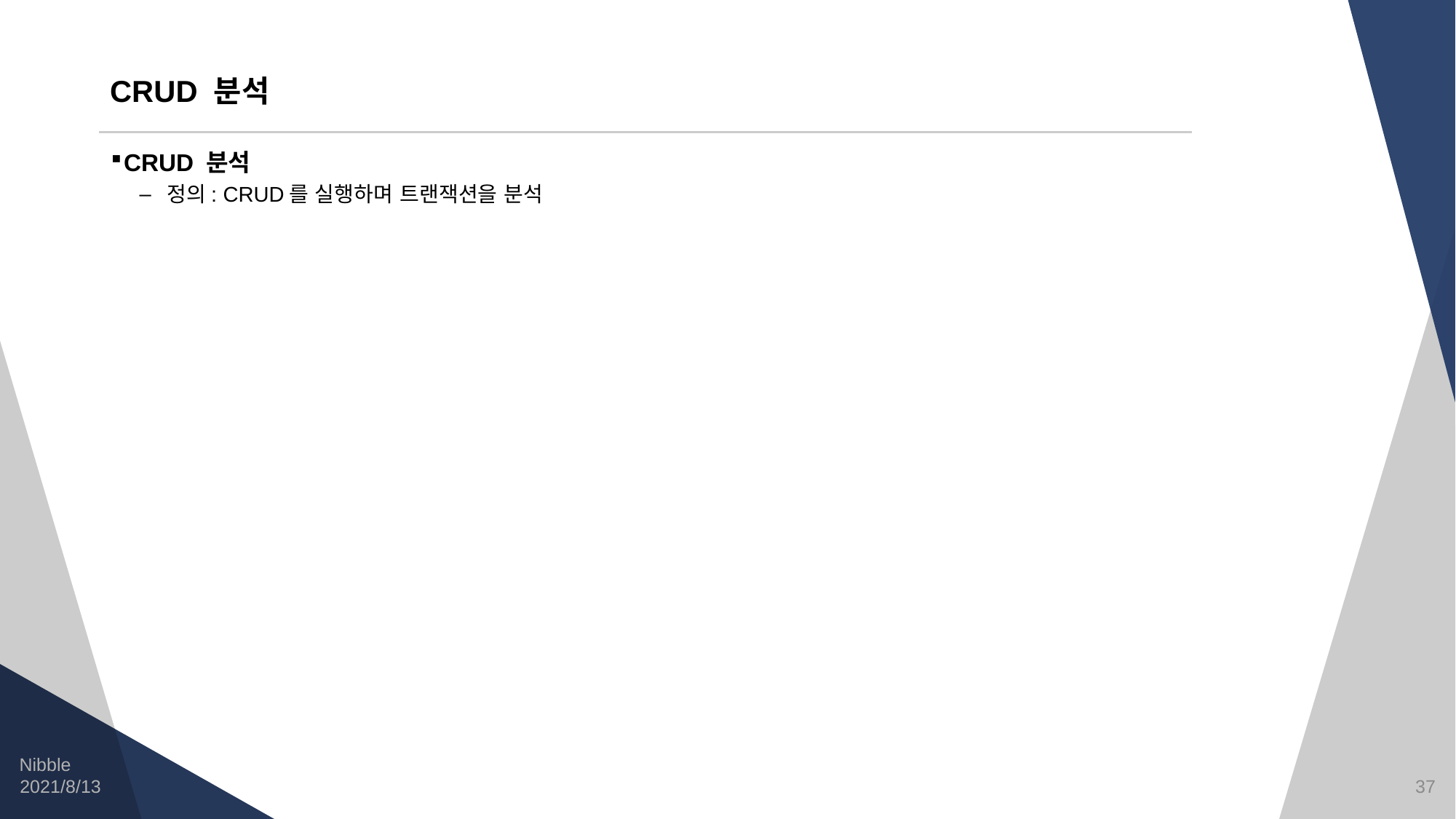

# CRUD 분석

CRUD 분석
정의: CRUD를 실행하며 트랜잭션을 분석
Nibble
2021/8/13
37